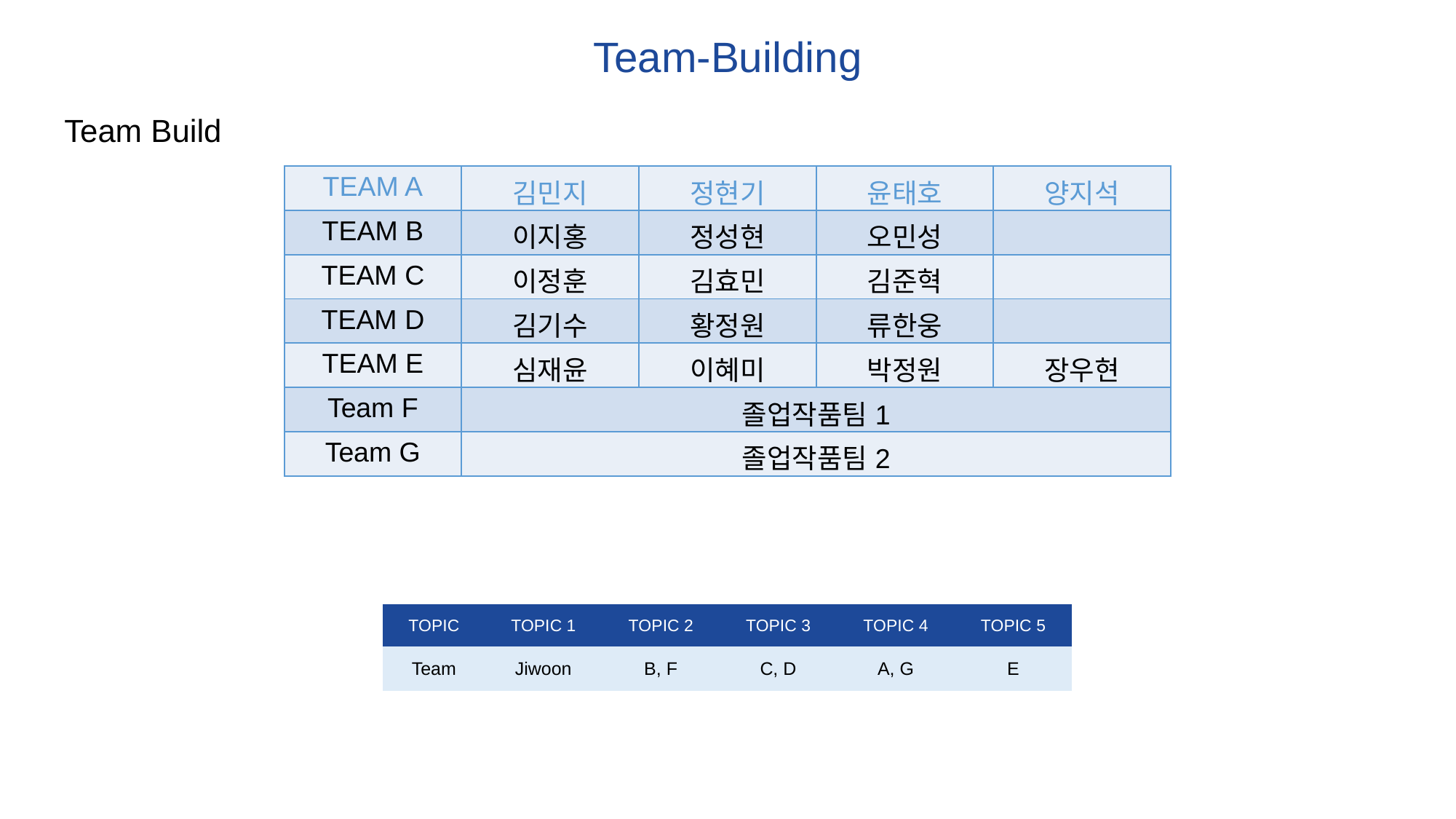

Team-Building
Team Build
| TEAM A | 김민지 | 정현기 | 윤태호 | 양지석 |
| --- | --- | --- | --- | --- |
| TEAM B | 이지홍 | 정성현 | 오민성 |  |
| TEAM C | 이정훈 | 김효민 | 김준혁 |  |
| TEAM D | 김기수 | 황정원 | 류한웅 |  |
| TEAM E | 심재윤 | 이혜미 | 박정원 | 장우현 |
| Team F | 졸업작품팀1 |  |  |  |
| Team G | 졸업작품팀2 |  |  |  |
| TOPIC | TOPIC 1 | TOPIC 2 | TOPIC 3 | TOPIC 4 | TOPIC 5 |
| --- | --- | --- | --- | --- | --- |
| Team | Jiwoon | B, F | C, D | A, G | E |